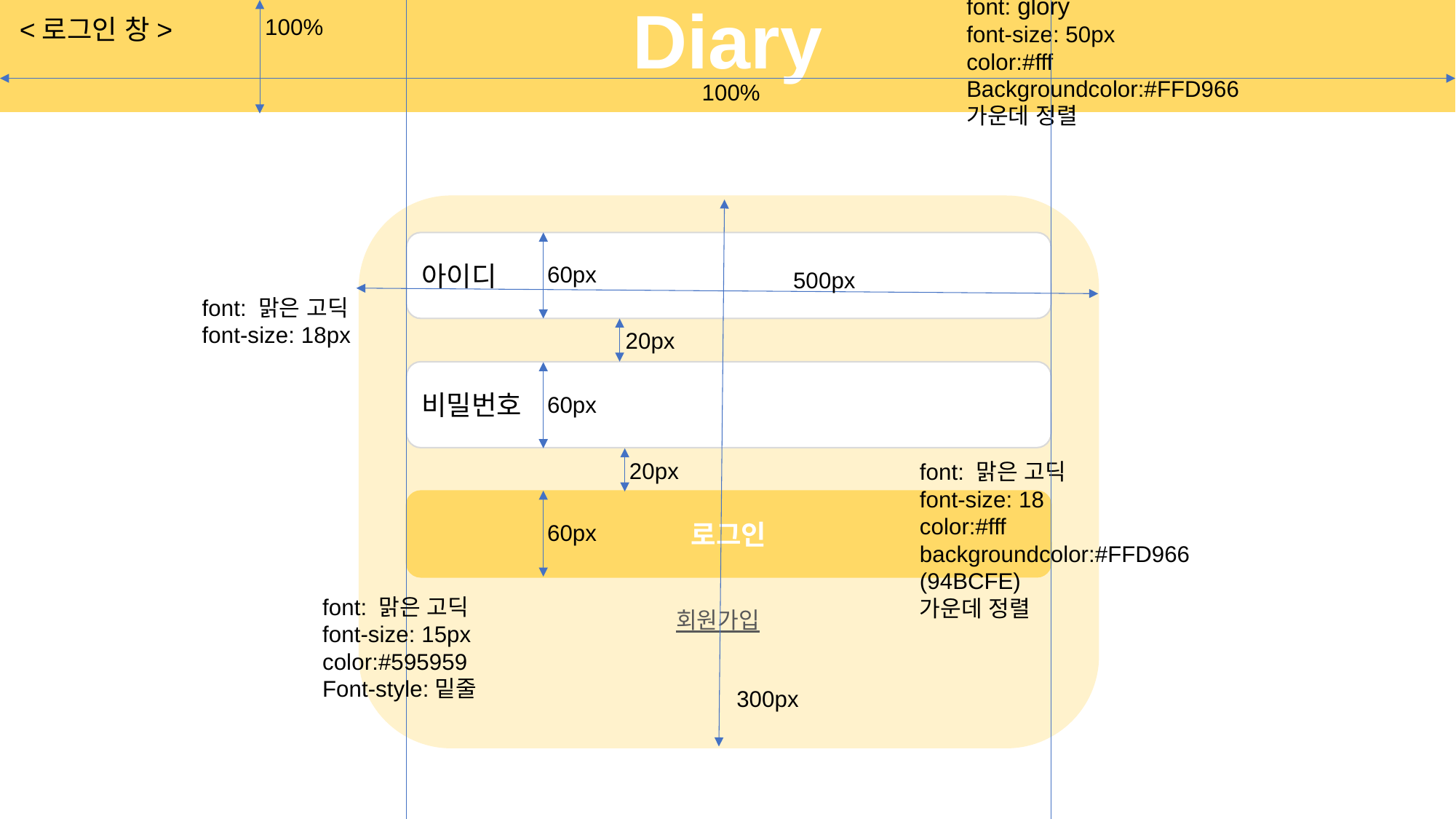

font: glory
font-size: 50px
color:#fff
Backgroundcolor:#FFD966
가운데 정렬
Diary

<로그인 창>
100%
100%

아이디
60px
500px
font: 맑은 고딕
font-size: 18px
20px
비밀번호
60px
20px
font: 맑은 고딕
font-size: 18
color:#fff
backgroundcolor:#FFD966 (94BCFE)
가운데 정렬
로그인
60px
font: 맑은 고딕
font-size: 15px
color:#595959
Font-style:밑줄
회원가입
300px